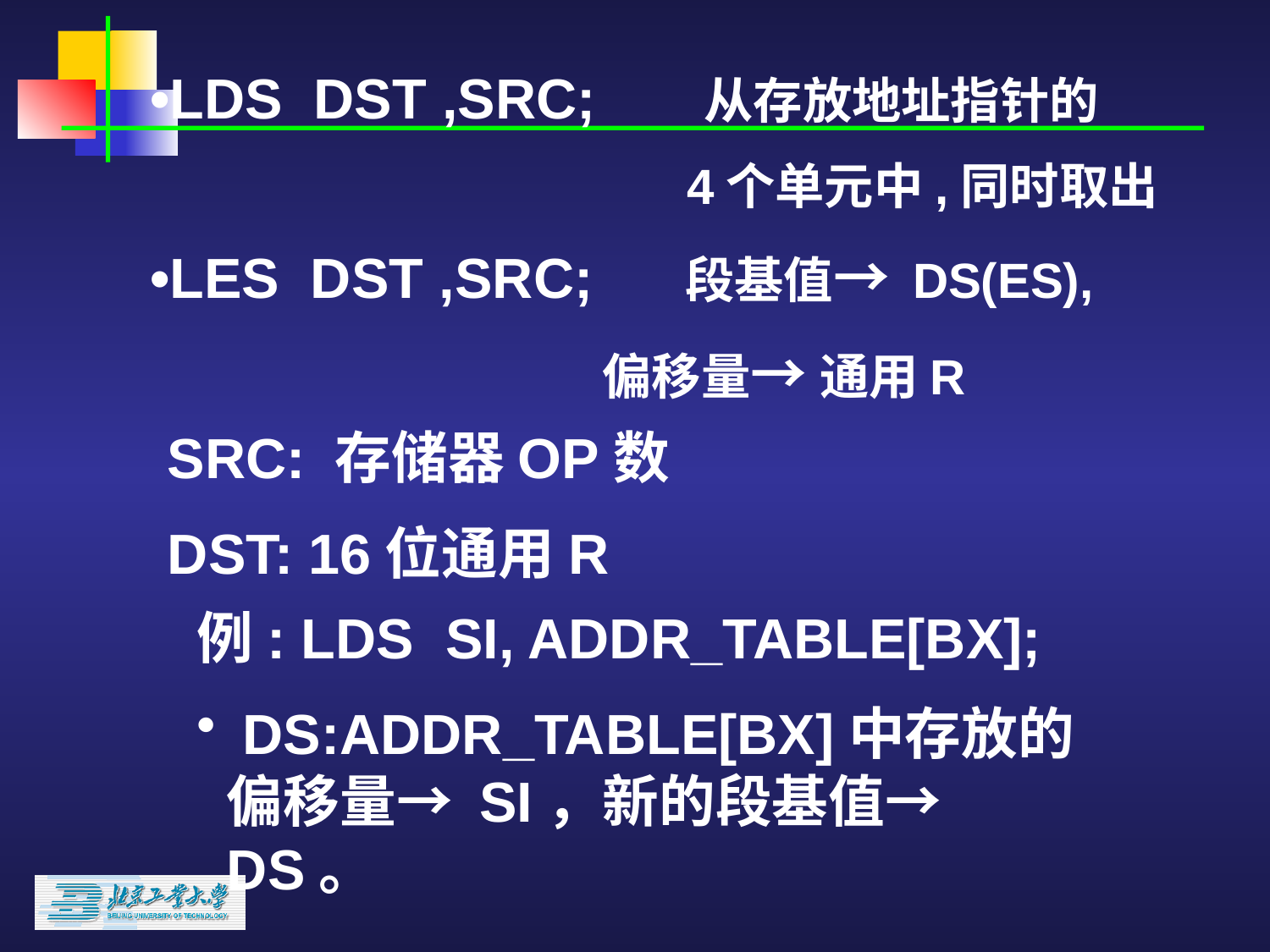

•LDS  DST ,SRC;      从存放地址指针的
                                       4个单元中,同时取出
•LES  DST ,SRC;     段基值→ DS(ES),
                                  偏移量→ 通用R
SRC: 存储器OP数
DST: 16位通用R
例: LDS  SI, ADDR_TABLE[BX];
 DS:ADDR_TABLE[BX]中存放的偏移量→ SI，新的段基值→ DS。